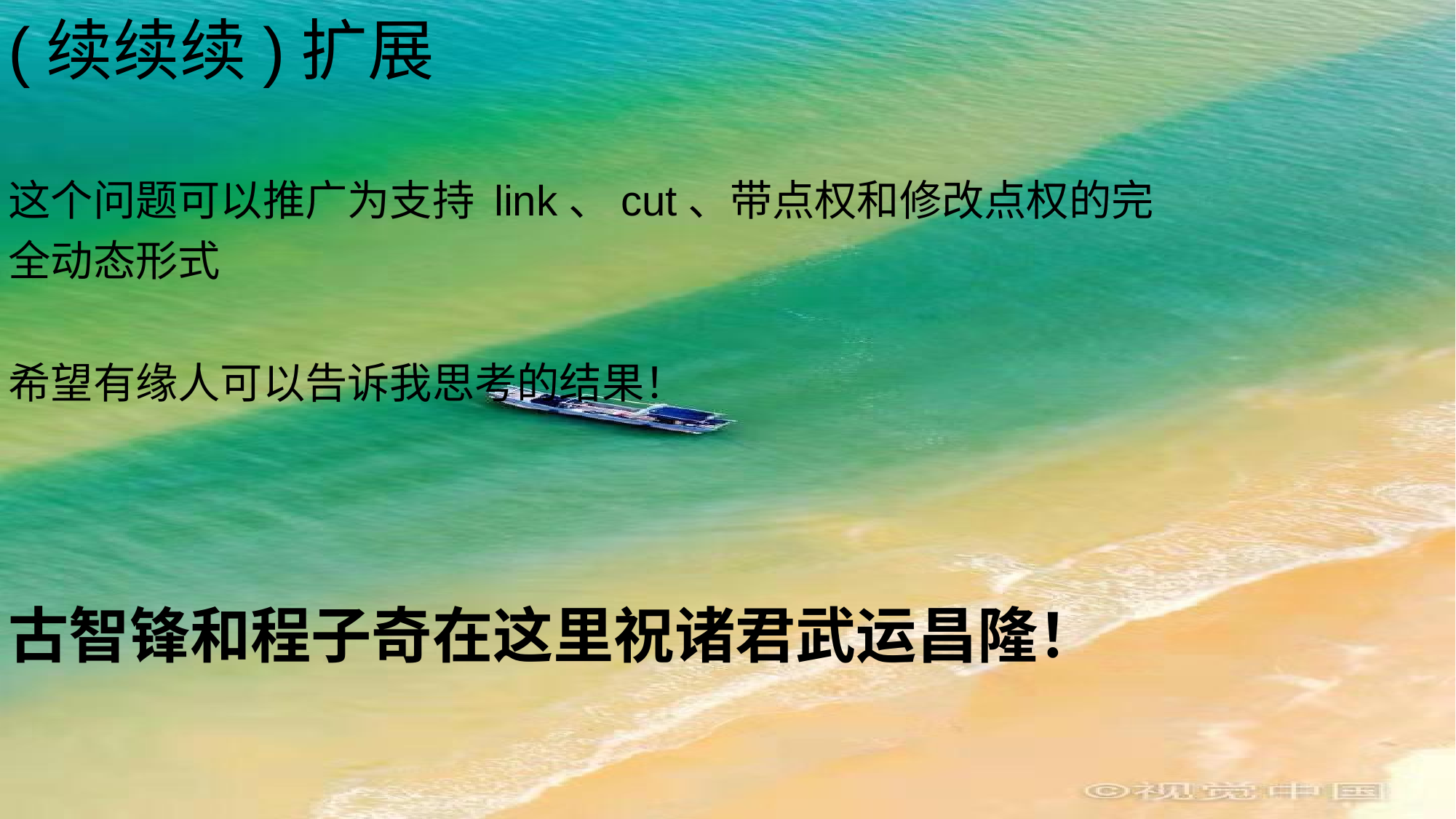

# (续续续)扩展

这个问题可以推广为支持 link、cut、带点权和修改点权的完
全动态形式

希望有缘人可以告诉我思考的结果！

古智锋和程子奇在这里祝诸君武运昌隆！